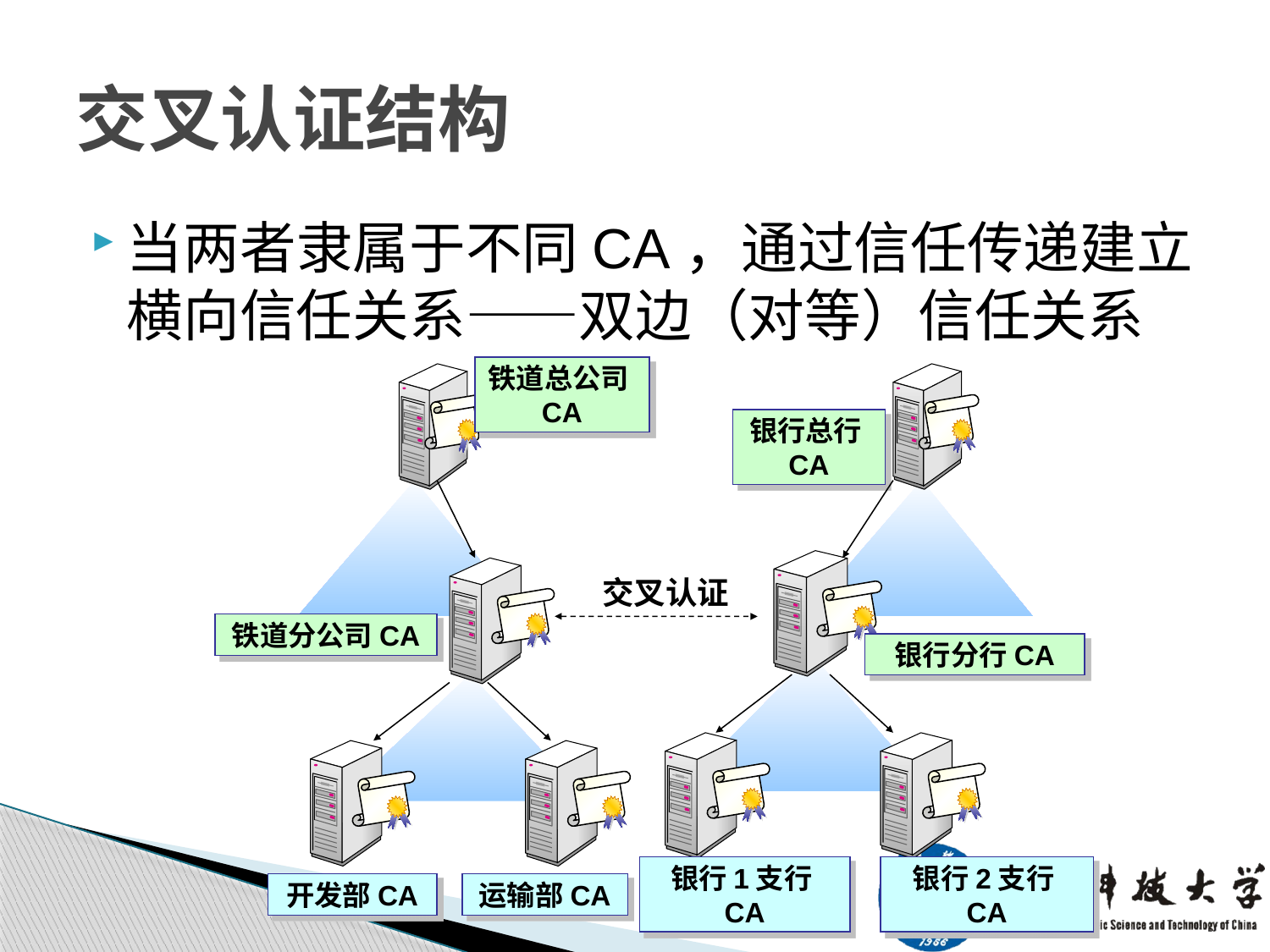

# 交叉认证结构
当两者隶属于不同CA，通过信任传递建立横向信任关系——双边（对等）信任关系
铁道总公司CA

银行总行CA

交叉认证
铁道分公司CA

银行分行CA

开发部CA
运输部CA
银行1支行CA
银行2支行CA